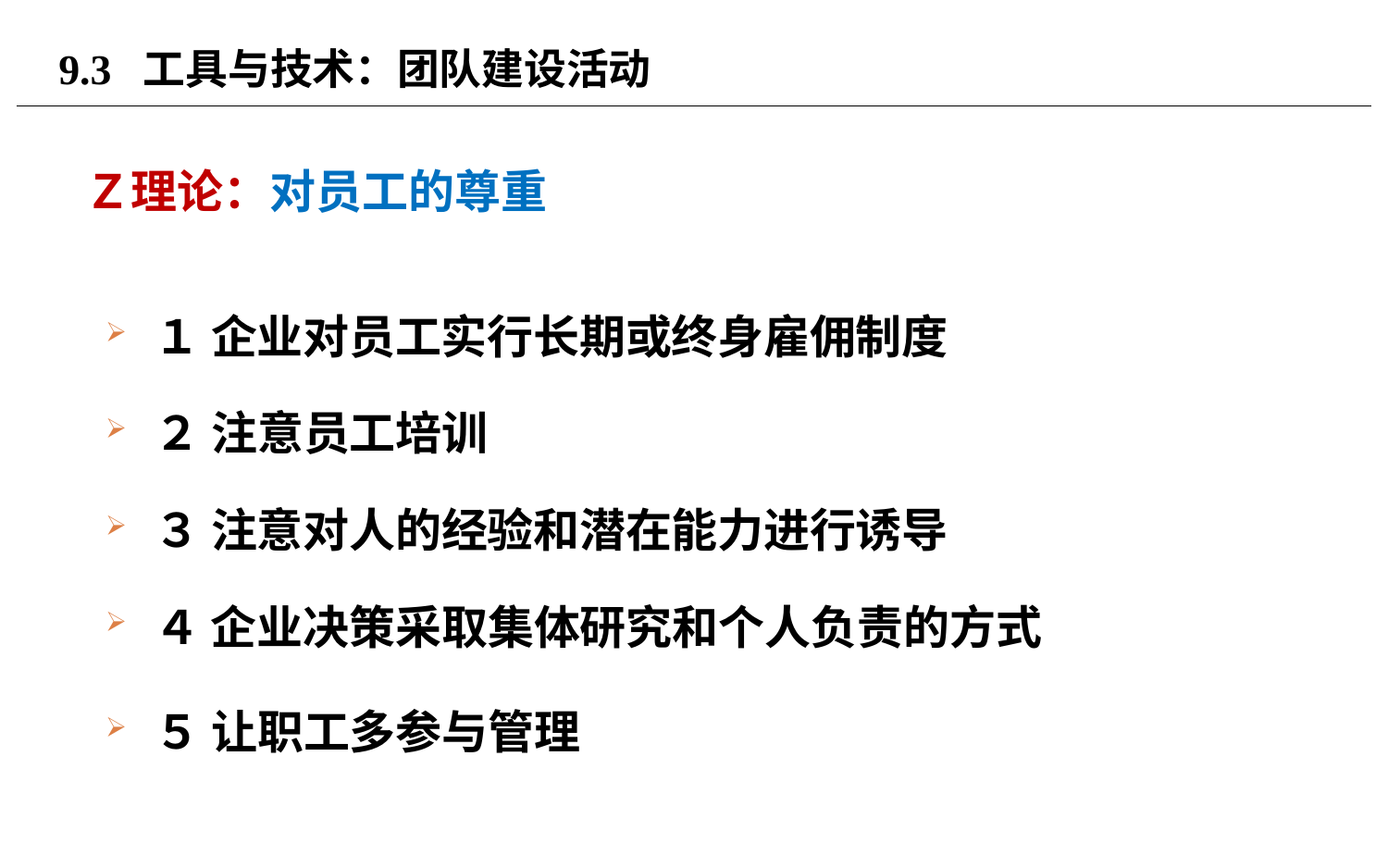

# 9.3  工具与技术：团队建设活动
Ｚ理论：对员工的尊重
１ 企业对员工实行长期或终身雇佣制度
２ 注意员工培训
３ 注意对人的经验和潜在能力进行诱导
４ 企业决策采取集体研究和个人负责的方式
５ 让职工多参与管理